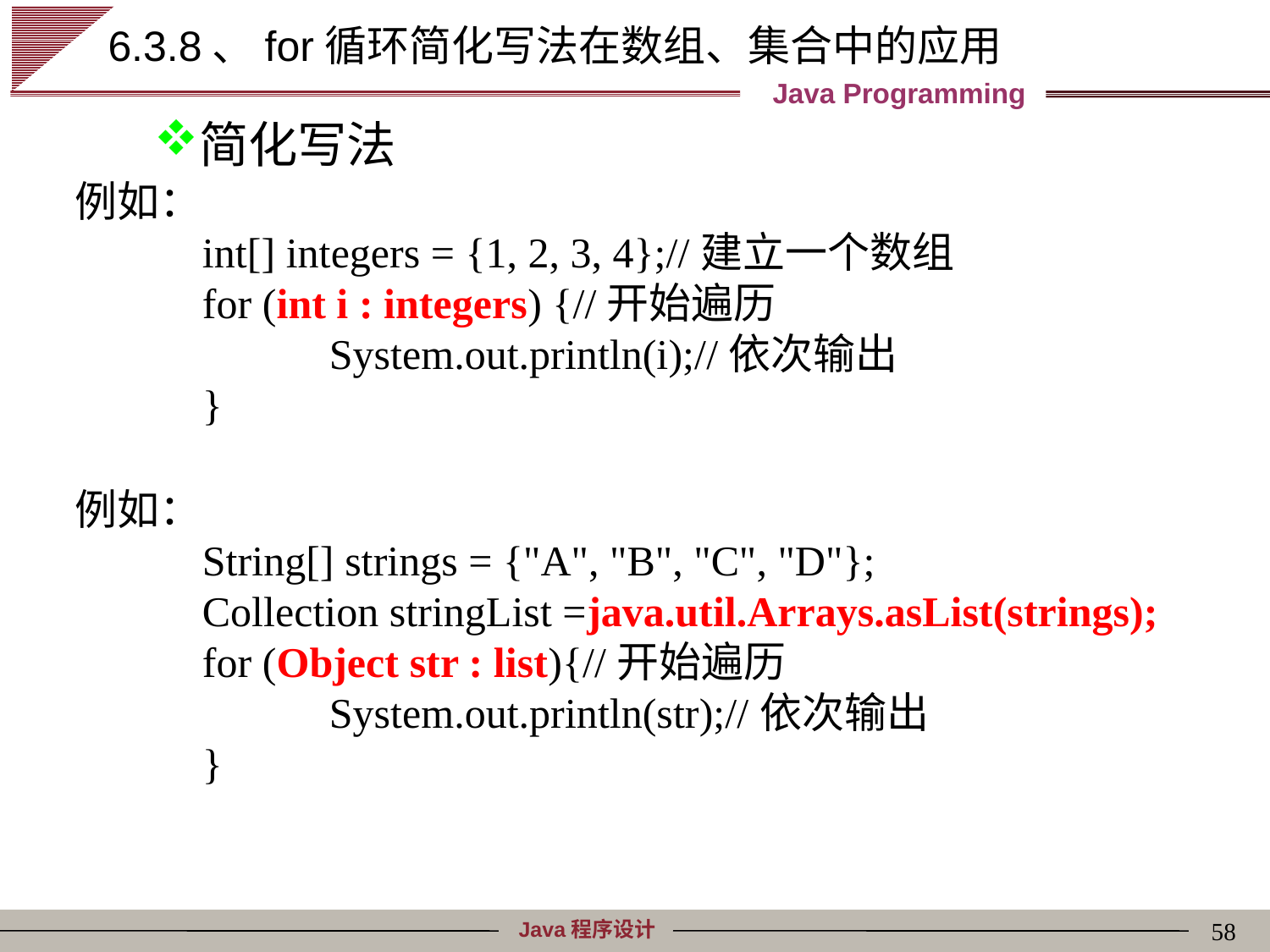

# 6.3.8、for循环简化写法在数组、集合中的应用
简化写法
例如：
	int[] integers = {1, 2, 3, 4};//建立一个数组
	for (int i : integers) {//开始遍历
		System.out.println(i);//依次输出
	}
例如：
	String[] strings = {"A", "B", "C", "D"};
	Collection stringList =java.util.Arrays.asList(strings);
	for (Object str : list){//开始遍历
		System.out.println(str);//依次输出
	}